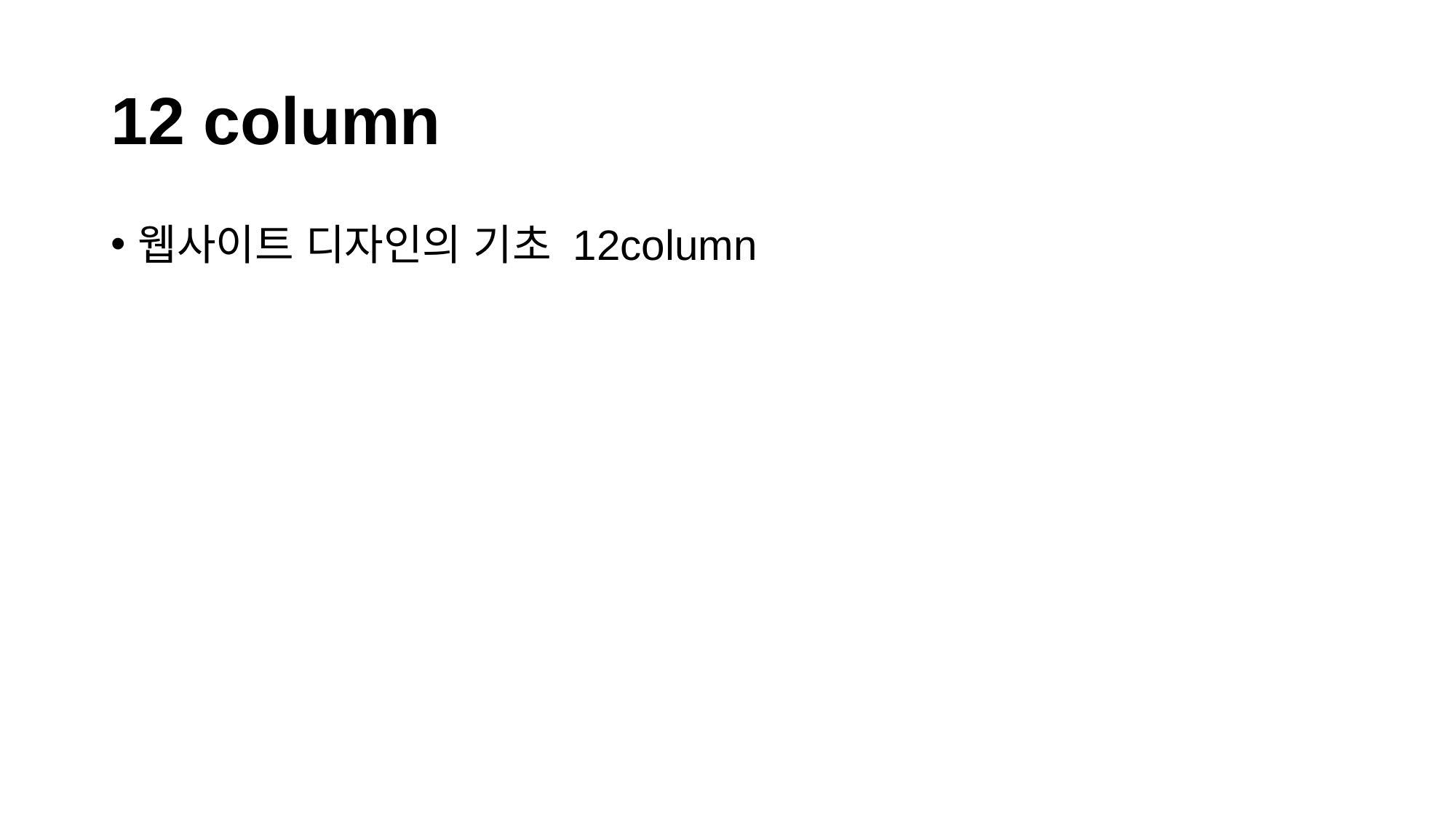

# 12 column
웹사이트 디자인의 기초 12column